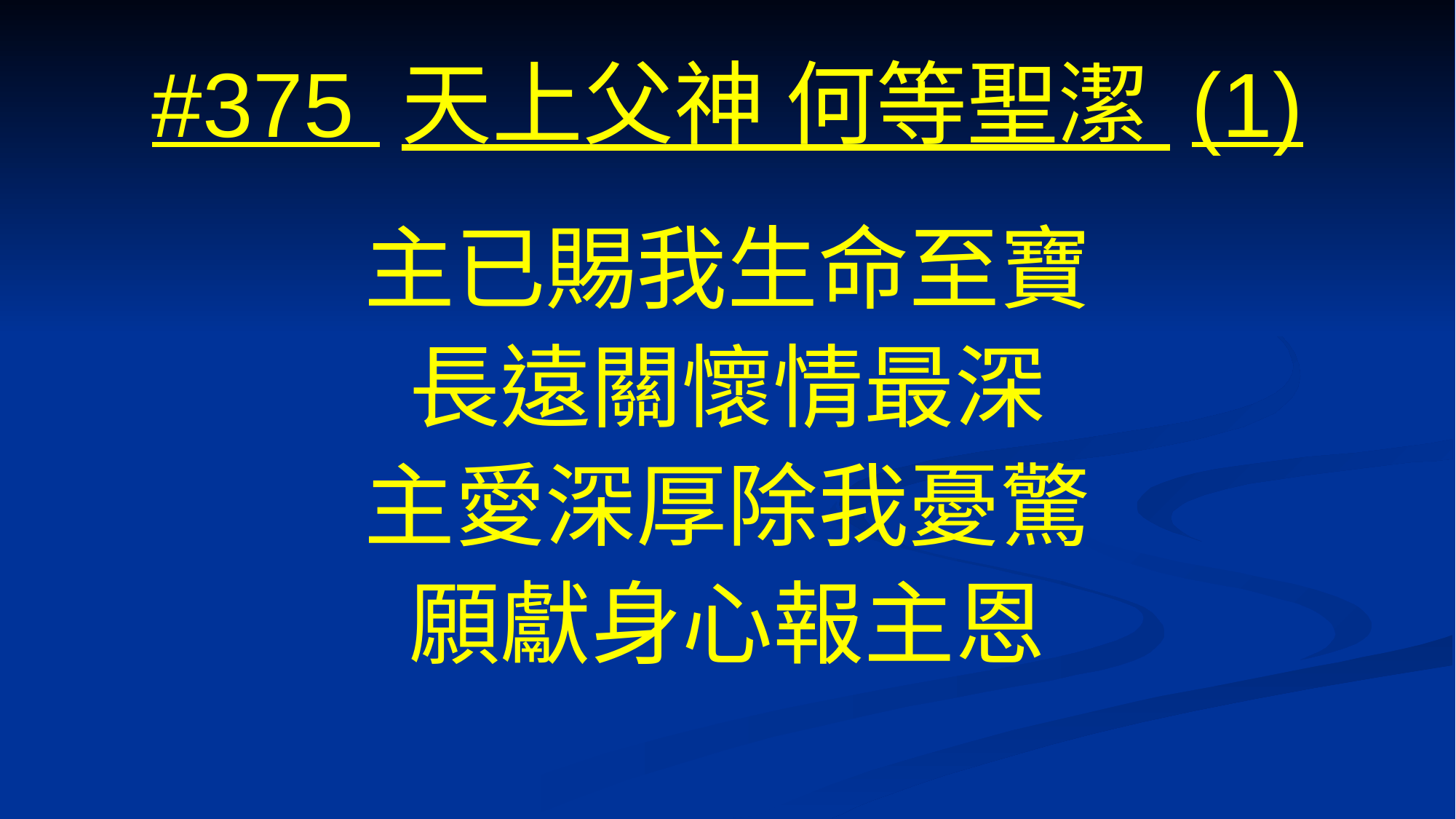

# #375 天上父神 何等聖潔 (1)
主已賜我生命至寶
長遠關懷情最深
主愛深厚除我憂驚
願獻身心報主恩